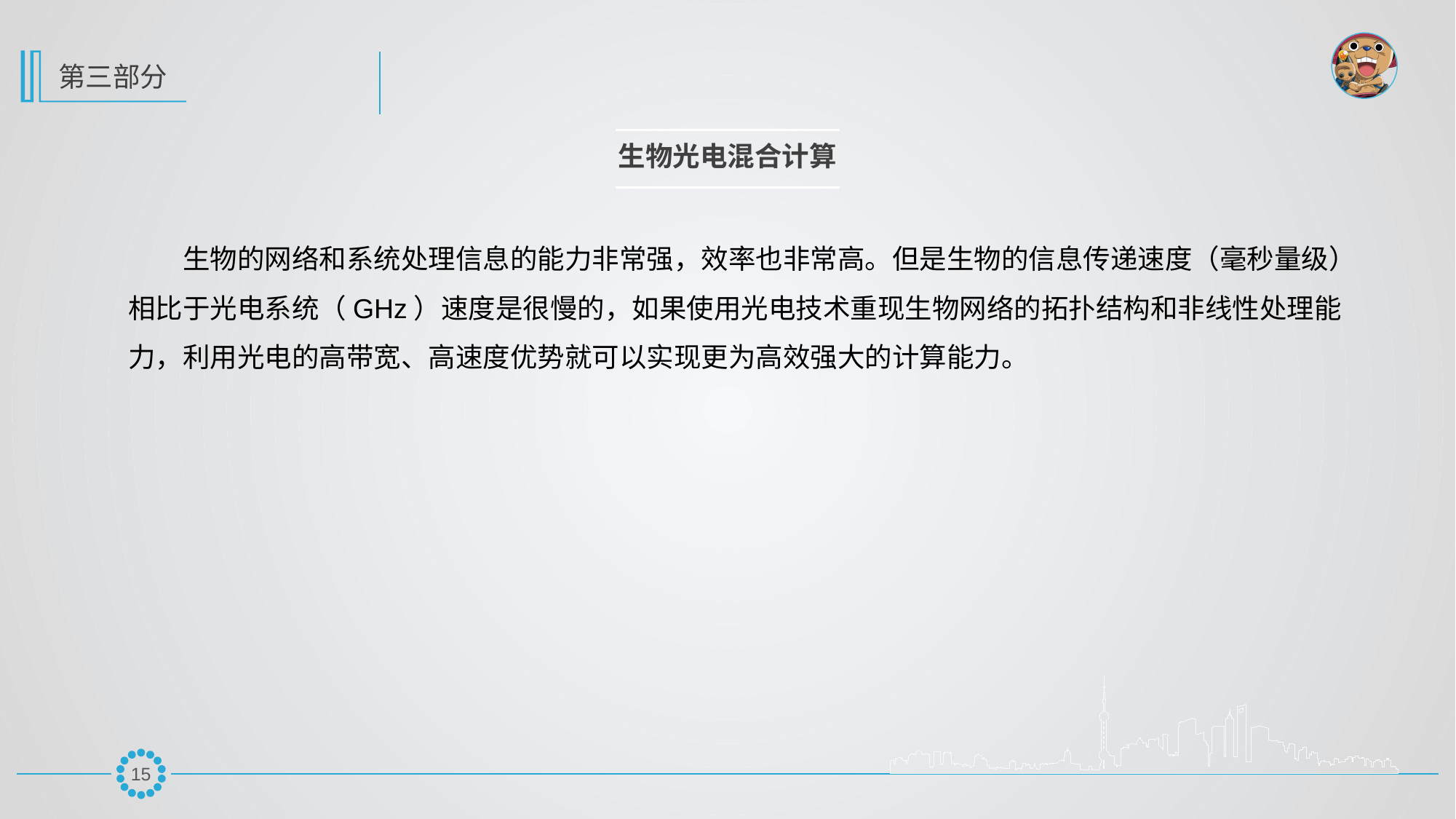

生物光电混合计算
生物的网络和系统处理信息的能力非常强，效率也非常高。但是生物的信息传递速度（毫秒量级）相比于光电系统（GHz）速度是很慢的，如果使用光电技术重现生物网络的拓扑结构和非线性处理能力，利用光电的高带宽、高速度优势就可以实现更为高效强大的计算能力。
15